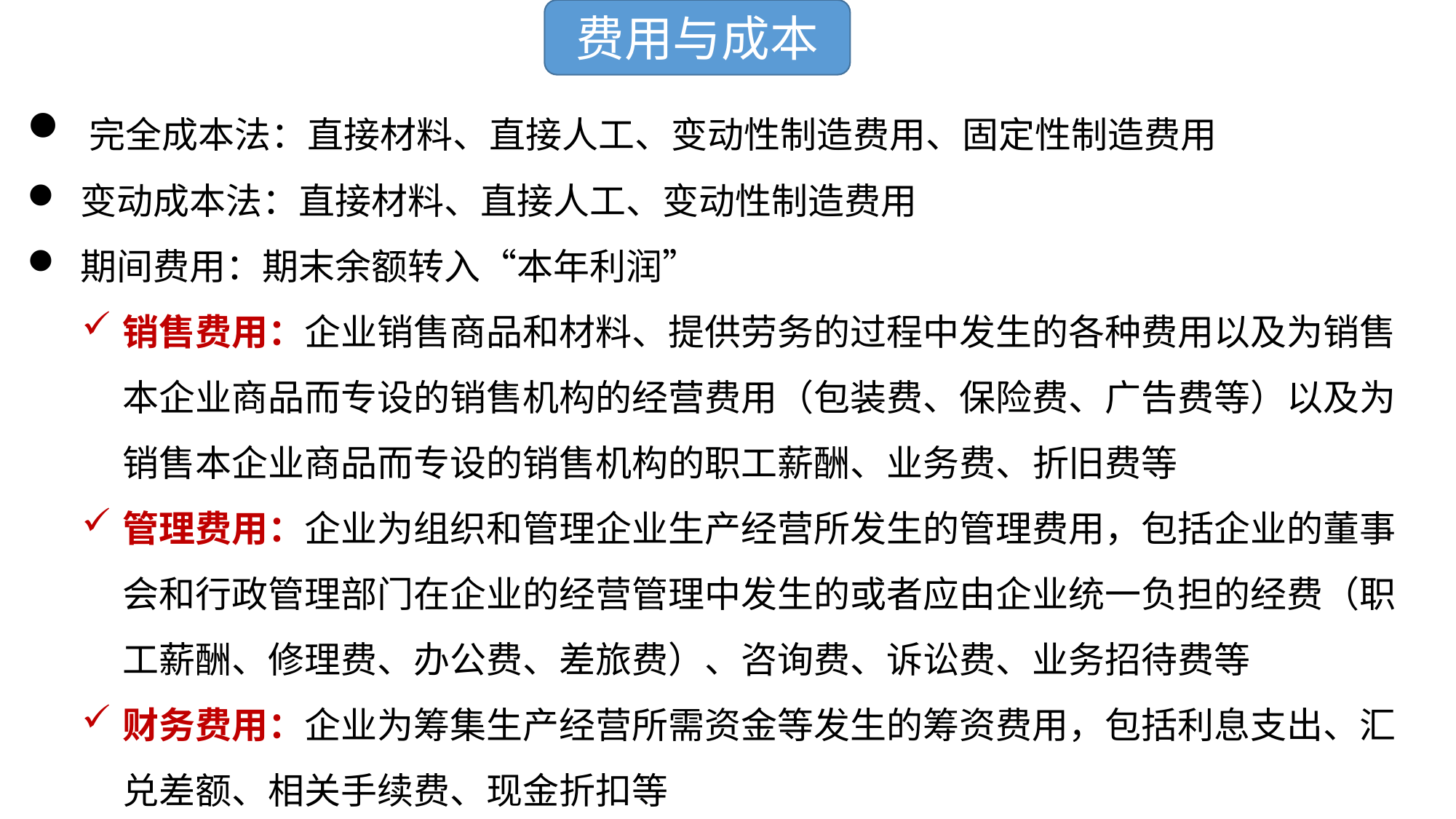

费用与成本
 完全成本法：直接材料、直接人工、变动性制造费用、固定性制造费用
 变动成本法：直接材料、直接人工、变动性制造费用
 期间费用：期末余额转入“本年利润”
销售费用：企业销售商品和材料、提供劳务的过程中发生的各种费用以及为销售本企业商品而专设的销售机构的经营费用（包装费、保险费、广告费等）以及为销售本企业商品而专设的销售机构的职工薪酬、业务费、折旧费等
管理费用：企业为组织和管理企业生产经营所发生的管理费用，包括企业的董事会和行政管理部门在企业的经营管理中发生的或者应由企业统一负担的经费（职工薪酬、修理费、办公费、差旅费）、咨询费、诉讼费、业务招待费等
财务费用：企业为筹集生产经营所需资金等发生的筹资费用，包括利息支出、汇兑差额、相关手续费、现金折扣等